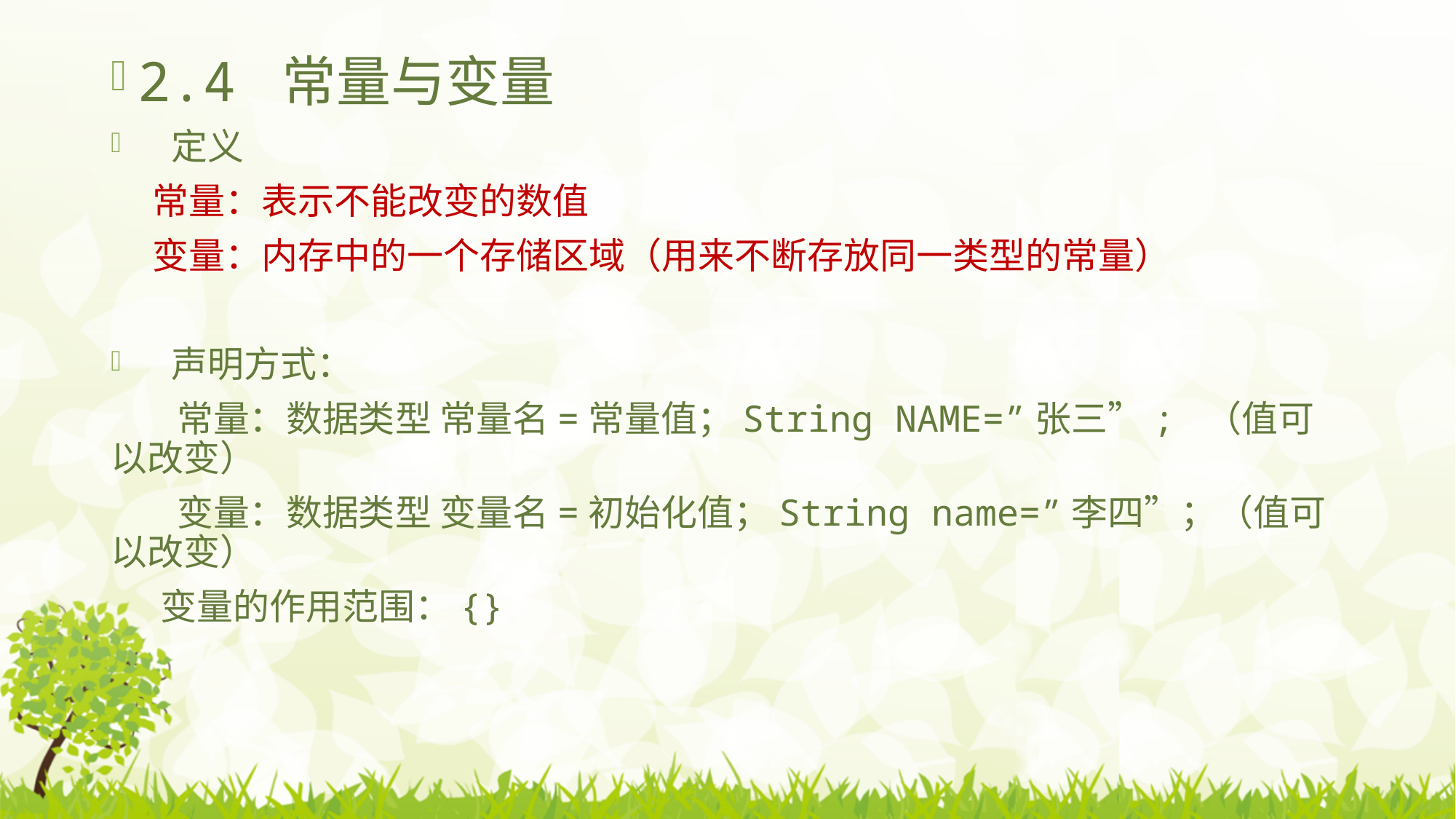

2.4 常量与变量
   定义
    常量：表示不能改变的数值
    变量：内存中的一个存储区域（用来不断存放同一类型的常量）

   声明方式：
       常量：数据类型 常量名=常量值；String NAME=”张三”; （值可以改变）
       变量：数据类型 变量名=初始化值；String name=”李四”；（值可以改变）
     变量的作用范围：{}